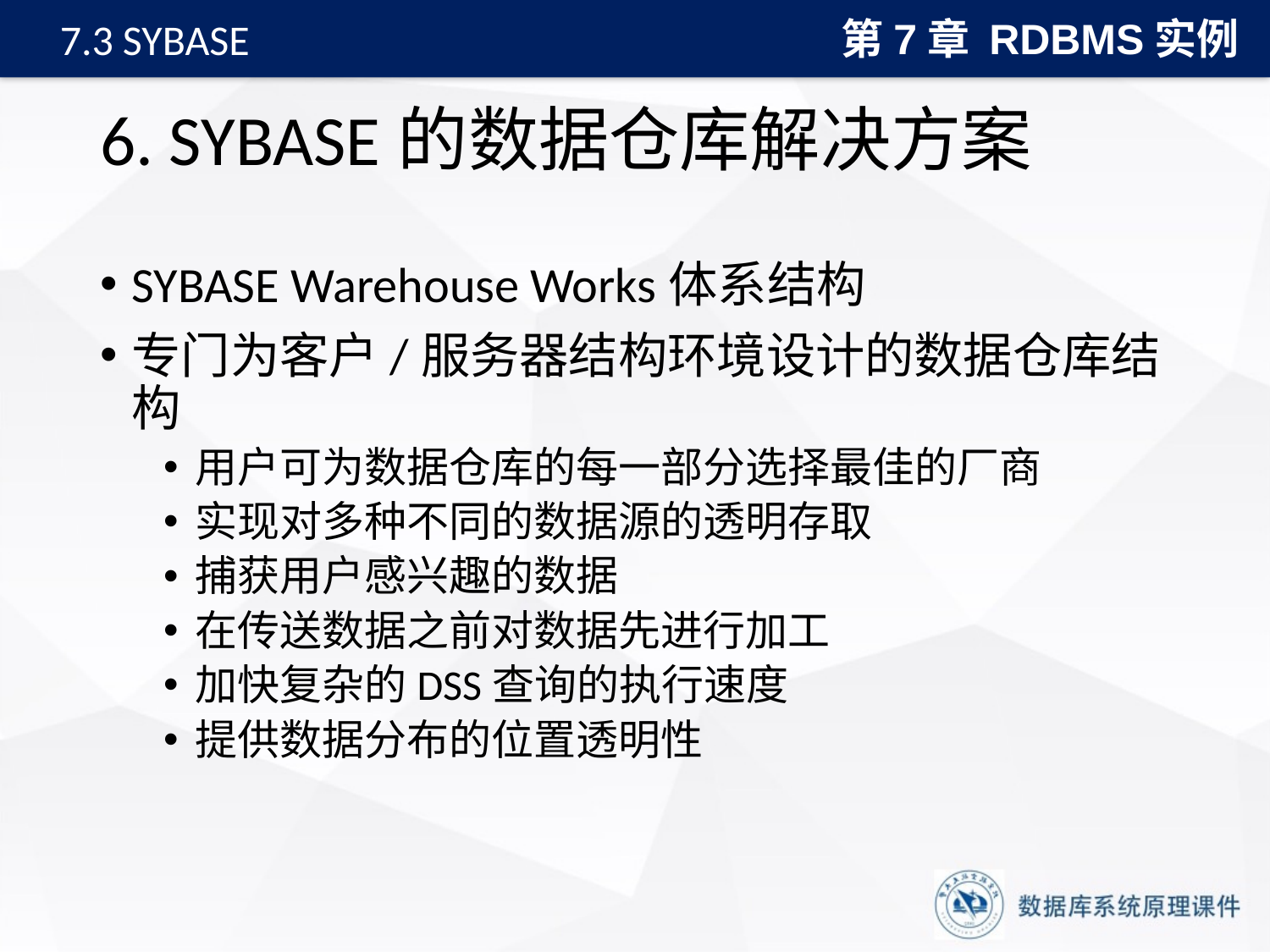

第7章 RDBMS实例
7.3 SYBASE
# 6. SYBASE的数据仓库解决方案
SYBASE Warehouse Works体系结构
专门为客户/服务器结构环境设计的数据仓库结构
用户可为数据仓库的每一部分选择最佳的厂商
实现对多种不同的数据源的透明存取
捕获用户感兴趣的数据
在传送数据之前对数据先进行加工
加快复杂的DSS查询的执行速度
提供数据分布的位置透明性